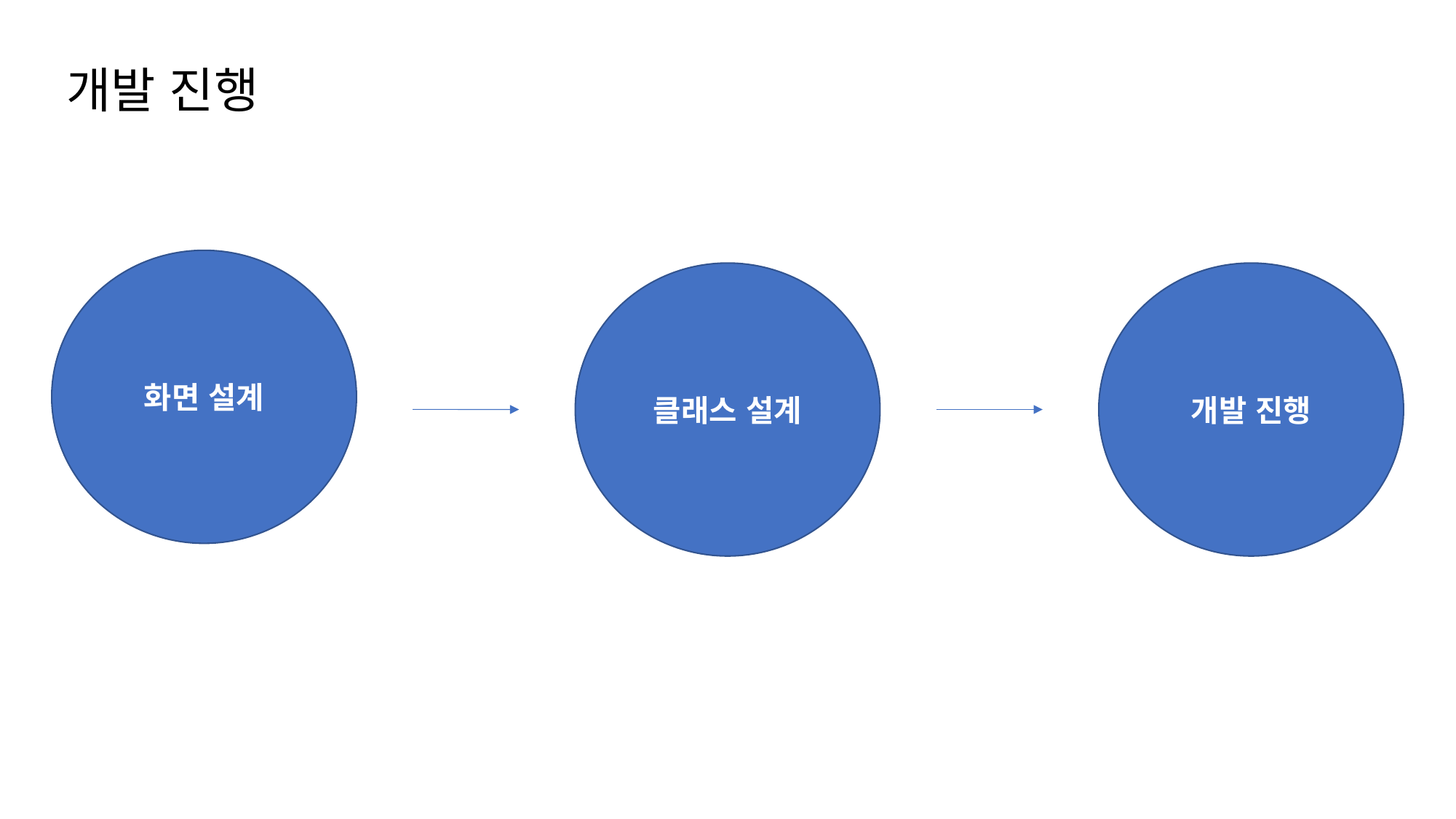

개발 진행
화면 설계
개발 진행
클래스 설계